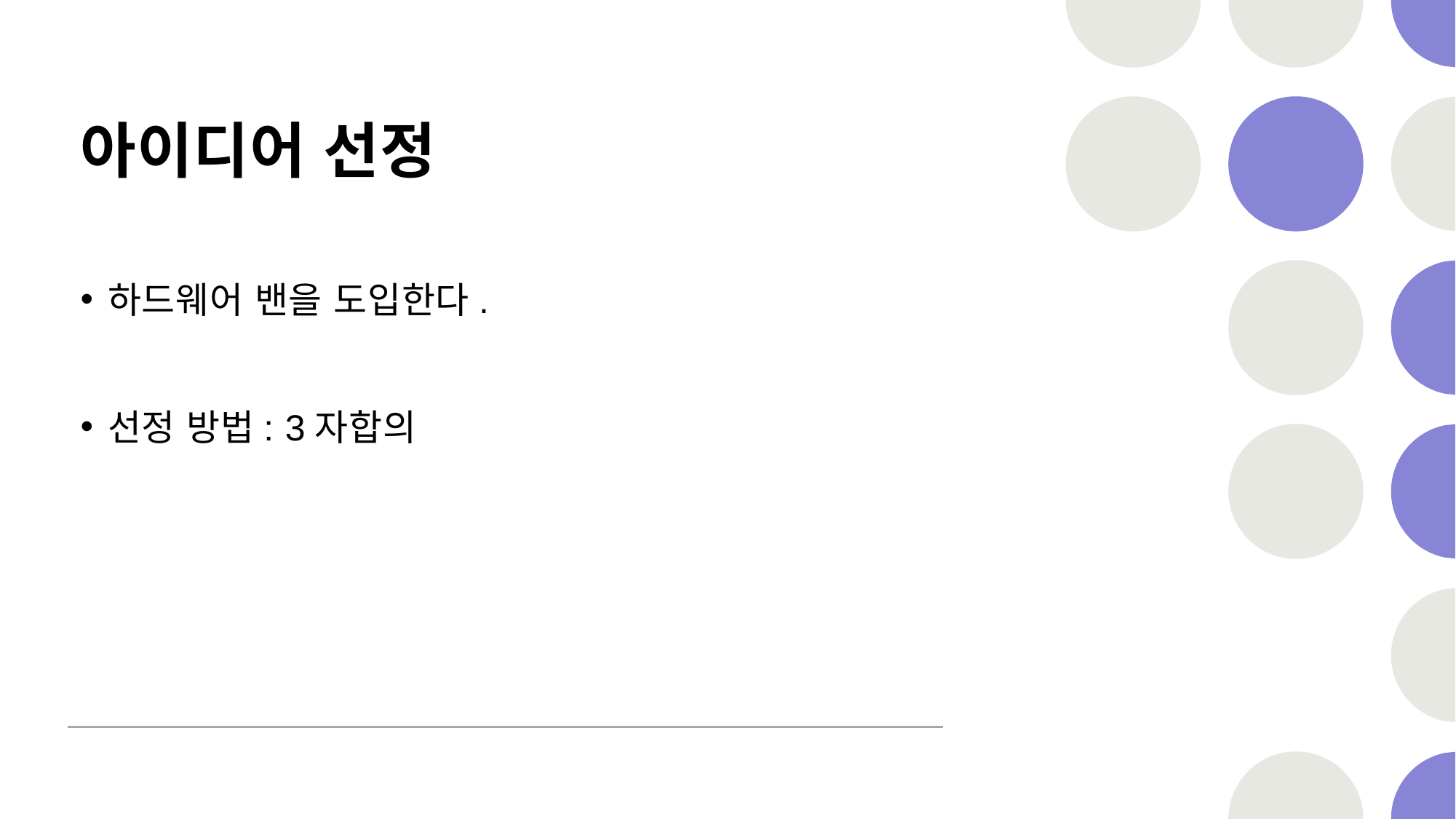

# 아이디어 선정
하드웨어 밴을 도입한다.

선정 방법: 3자합의